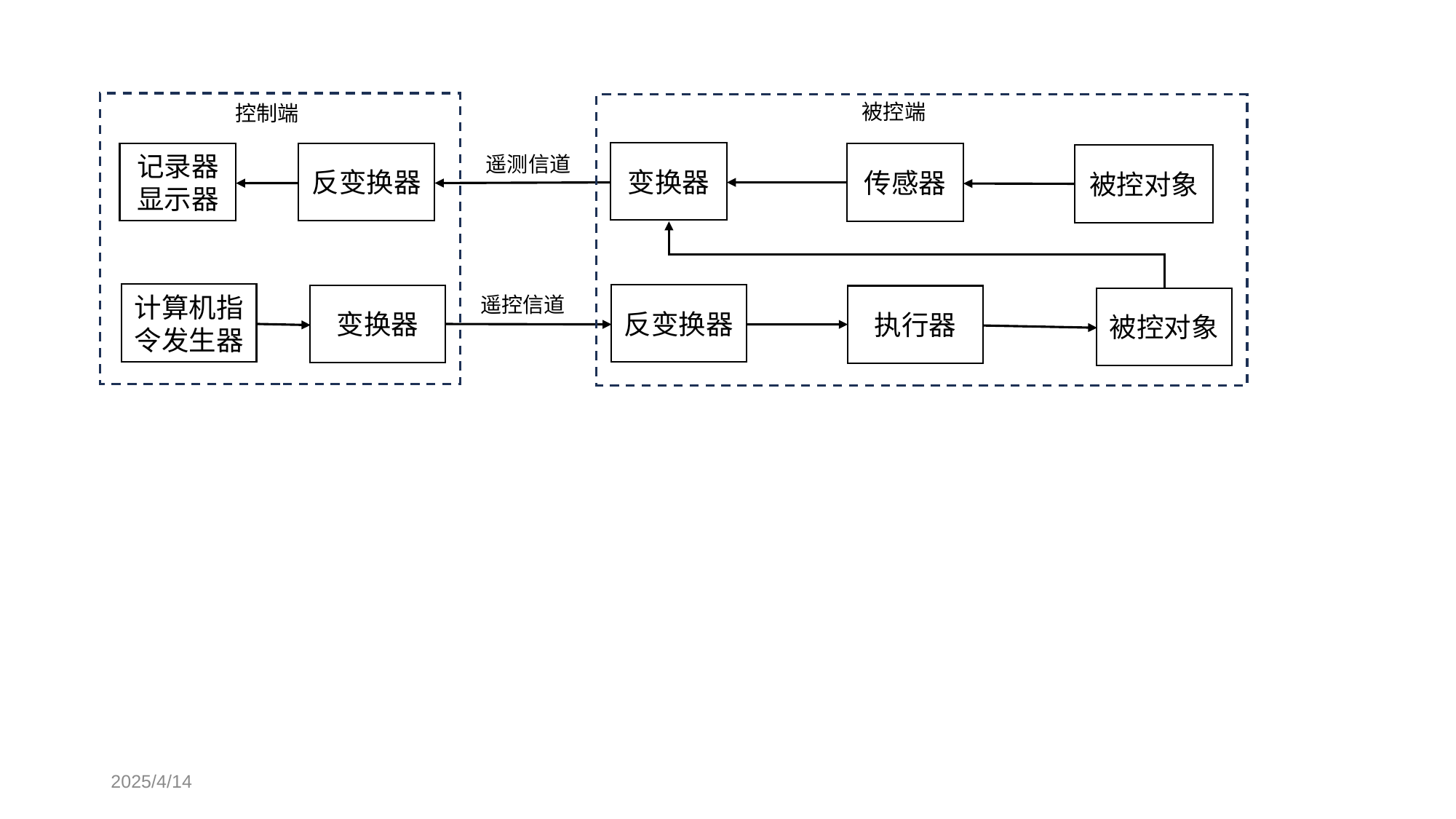

被控端
控制端

变换器

反变换器

记录器显示器

传感器

被控对象

遥测信道
计算机指令发生器

反变换器

变换器

执行器

遥控信道
被控对象

2025/4/14